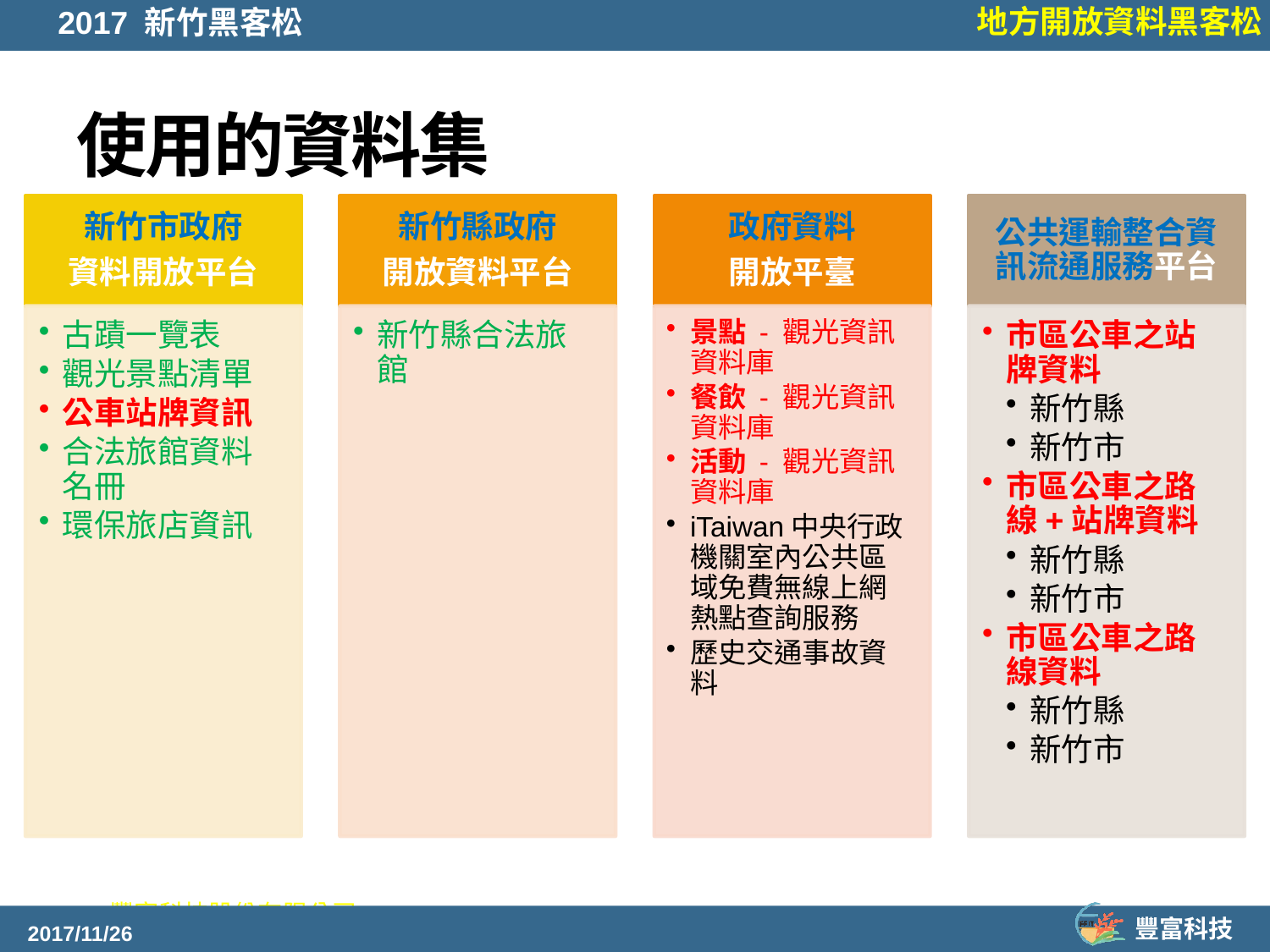

# 使用的資料集
新竹市政府
資料開放平台
古蹟一覽表
觀光景點清單
公車站牌資訊
合法旅館資料名冊
環保旅店資訊
新竹縣政府
開放資料平台
新竹縣合法旅館
政府資料
開放平臺
景點 - 觀光資訊資料庫
餐飲 - 觀光資訊資料庫
活動 - 觀光資訊資料庫
iTaiwan中央行政機關室內公共區域免費無線上網熱點查詢服務
歷史交通事故資料
公共運輸整合資訊流通服務平台
市區公車之站牌資料
新竹縣
新竹市
市區公車之路線+站牌資料
新竹縣
新竹市
市區公車之路線資料
新竹縣
新竹市